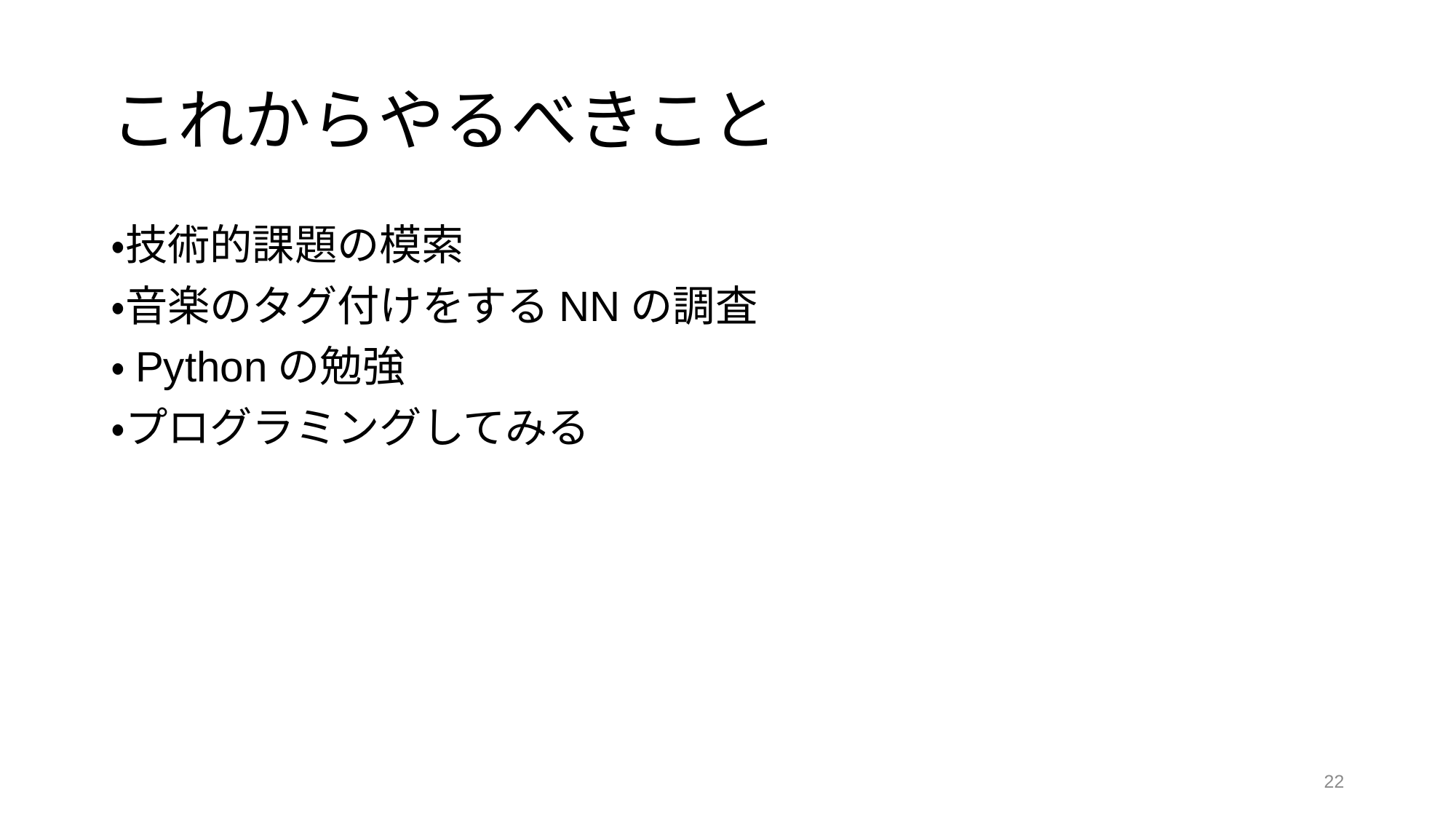

# これからやるべきこと
・技術的課題の模索
・音楽のタグ付けをするNNの調査
・Pythonの勉強
・プログラミングしてみる
22